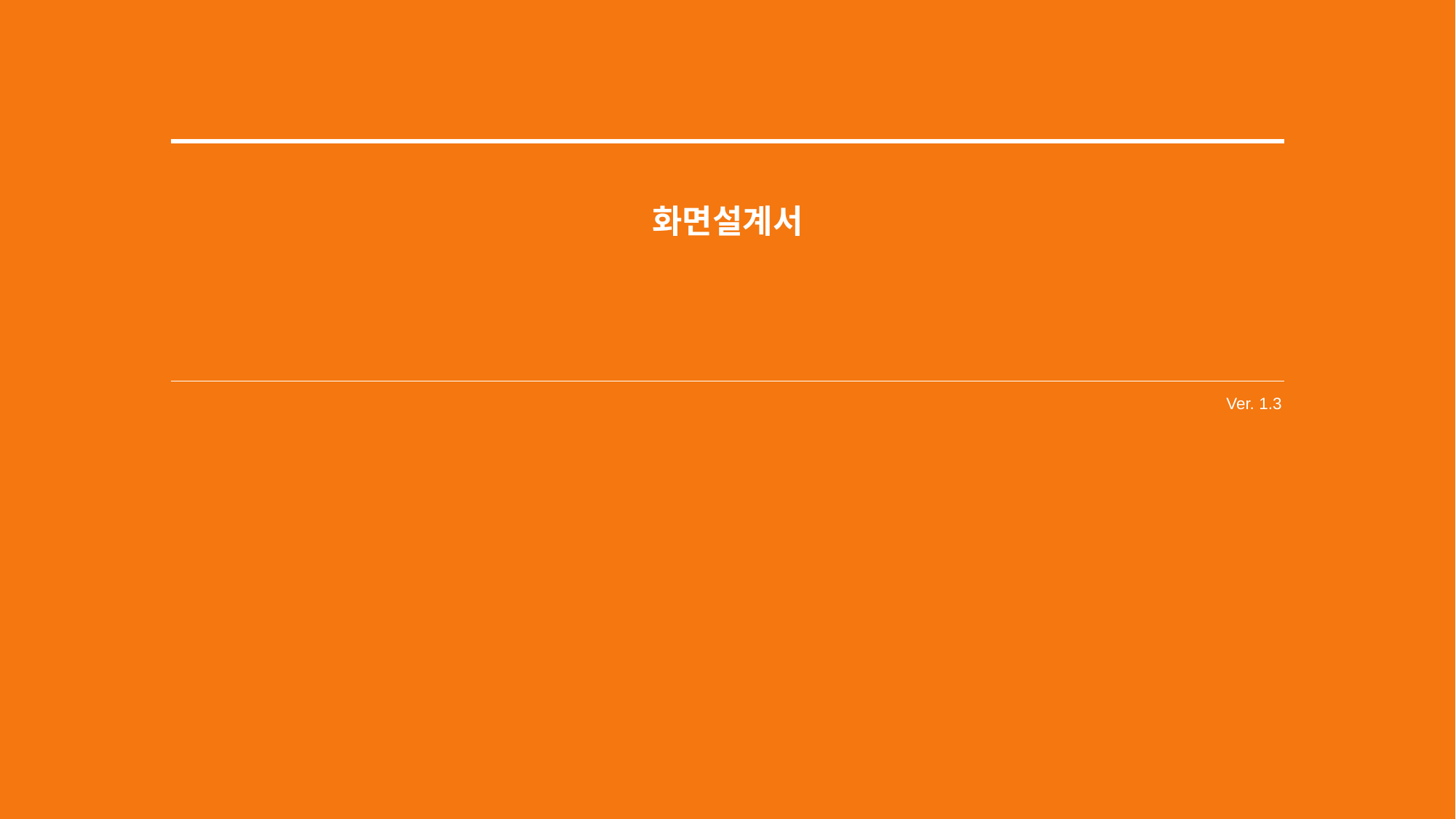

|  |
| --- |
화면설계서

Ver. 1.3